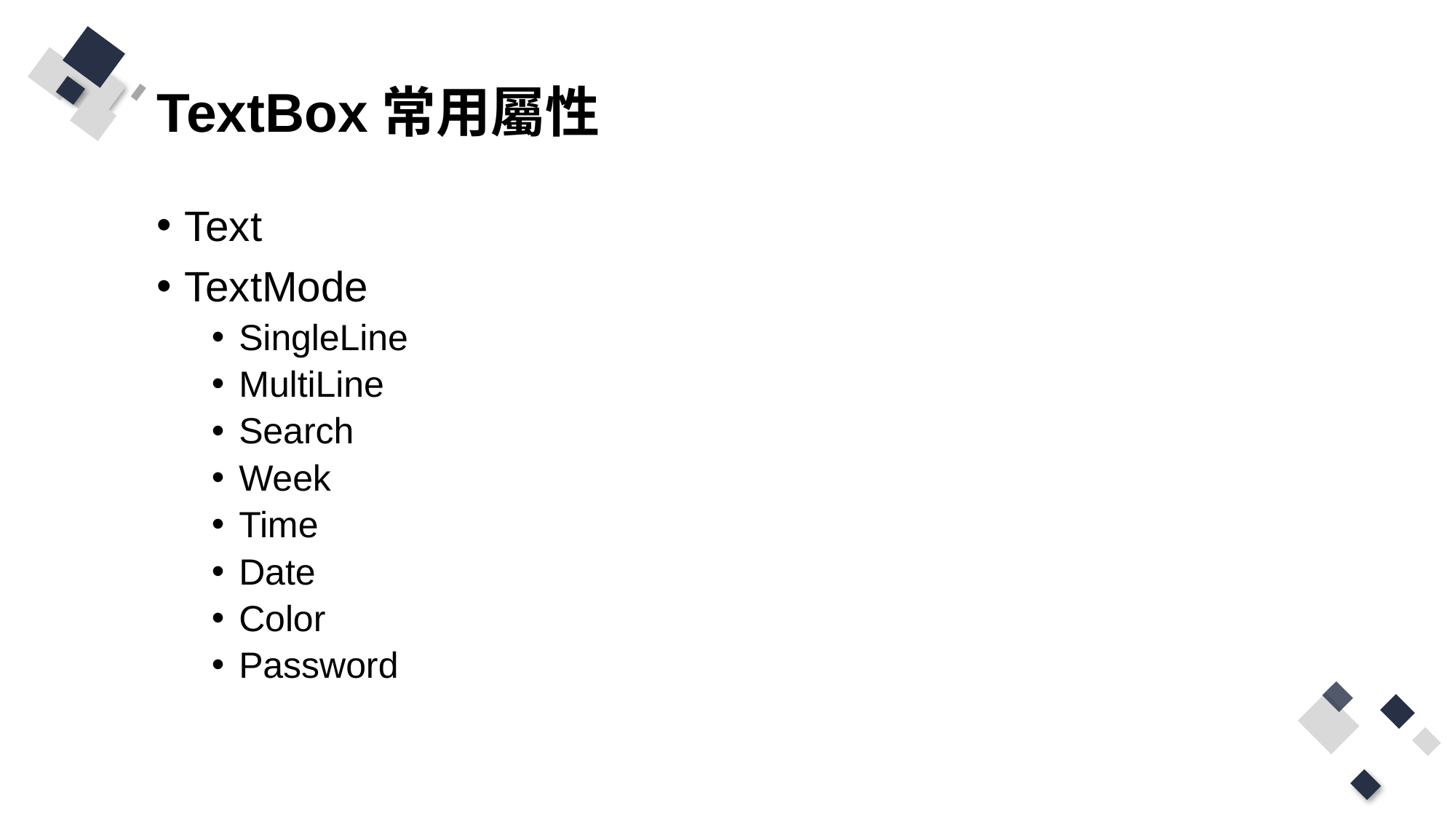

# TextBox常用屬性
Text
TextMode
SingleLine
MultiLine
Search
Week
Time
Date
Color
Password